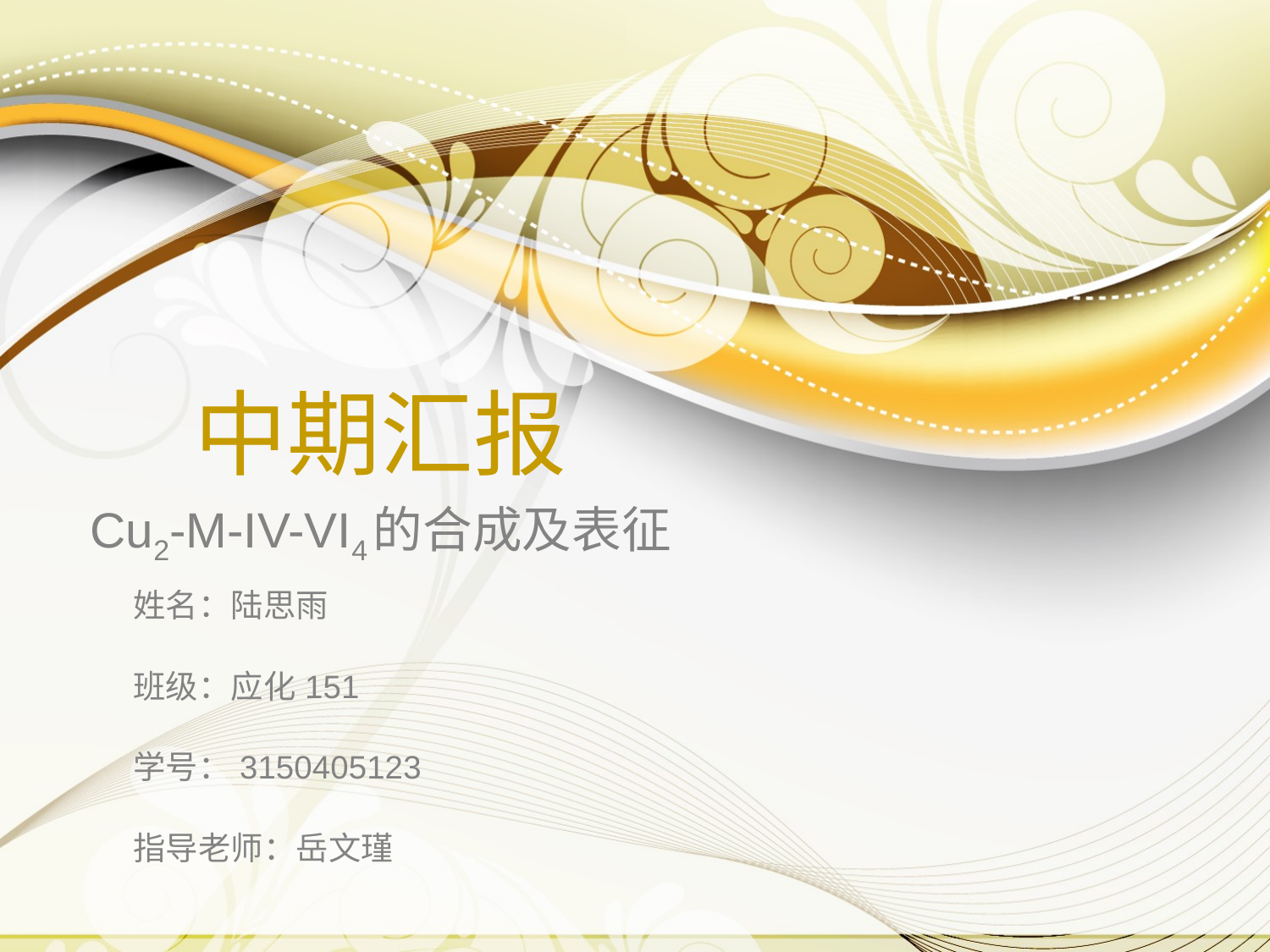

# 中期汇报 Cu2-M-IV-VI4的合成及表征
姓名：陆思雨
班级：应化151
学号：3150405123
指导老师：岳文瑾